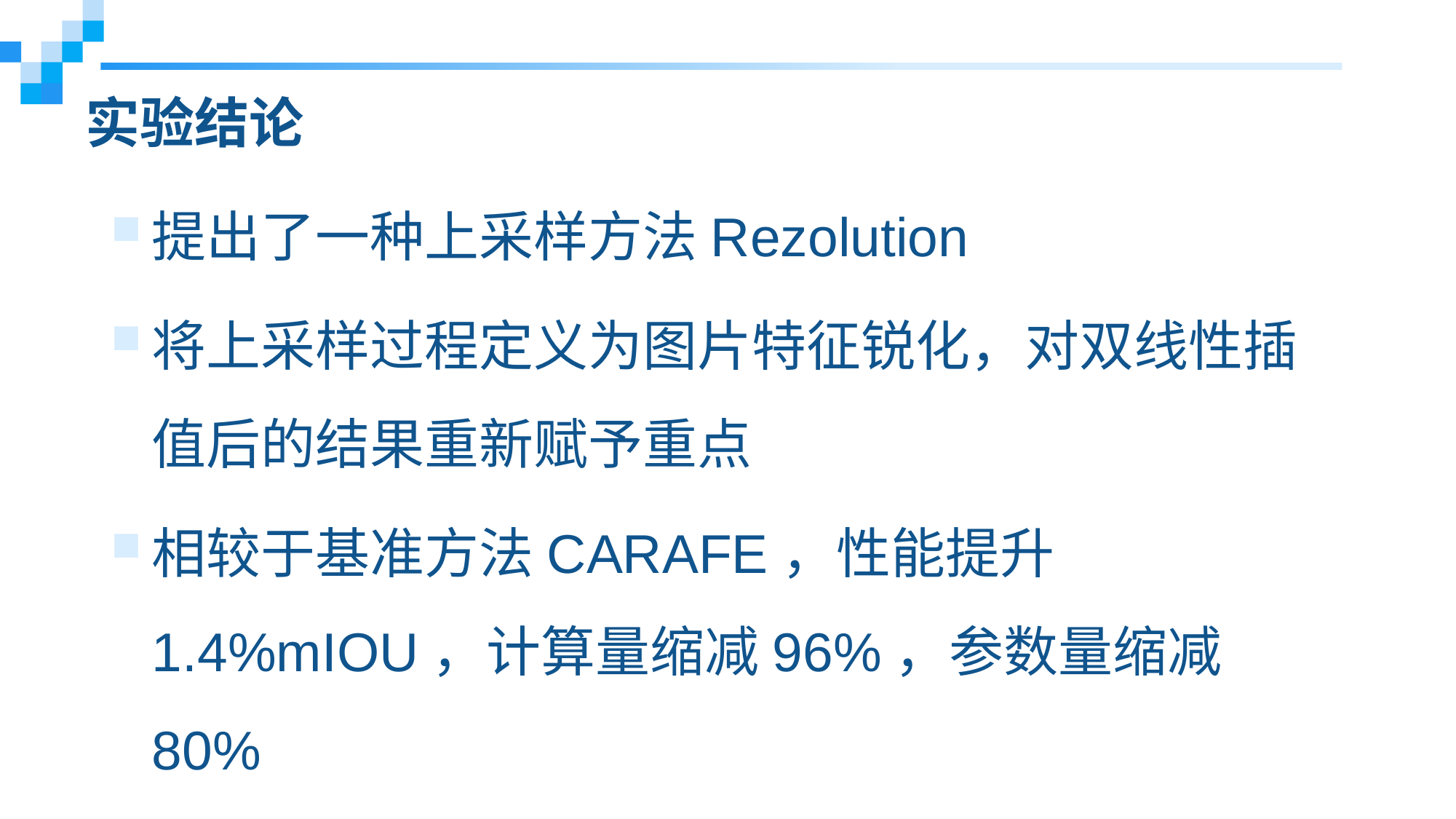

# 实验结论
提出了一种上采样方法Rezolution
将上采样过程定义为图片特征锐化，对双线性插值后的结果重新赋予重点
相较于基准方法CARAFE，性能提升1.4%mIOU，计算量缩减96%，参数量缩减80%
前期调研很重要